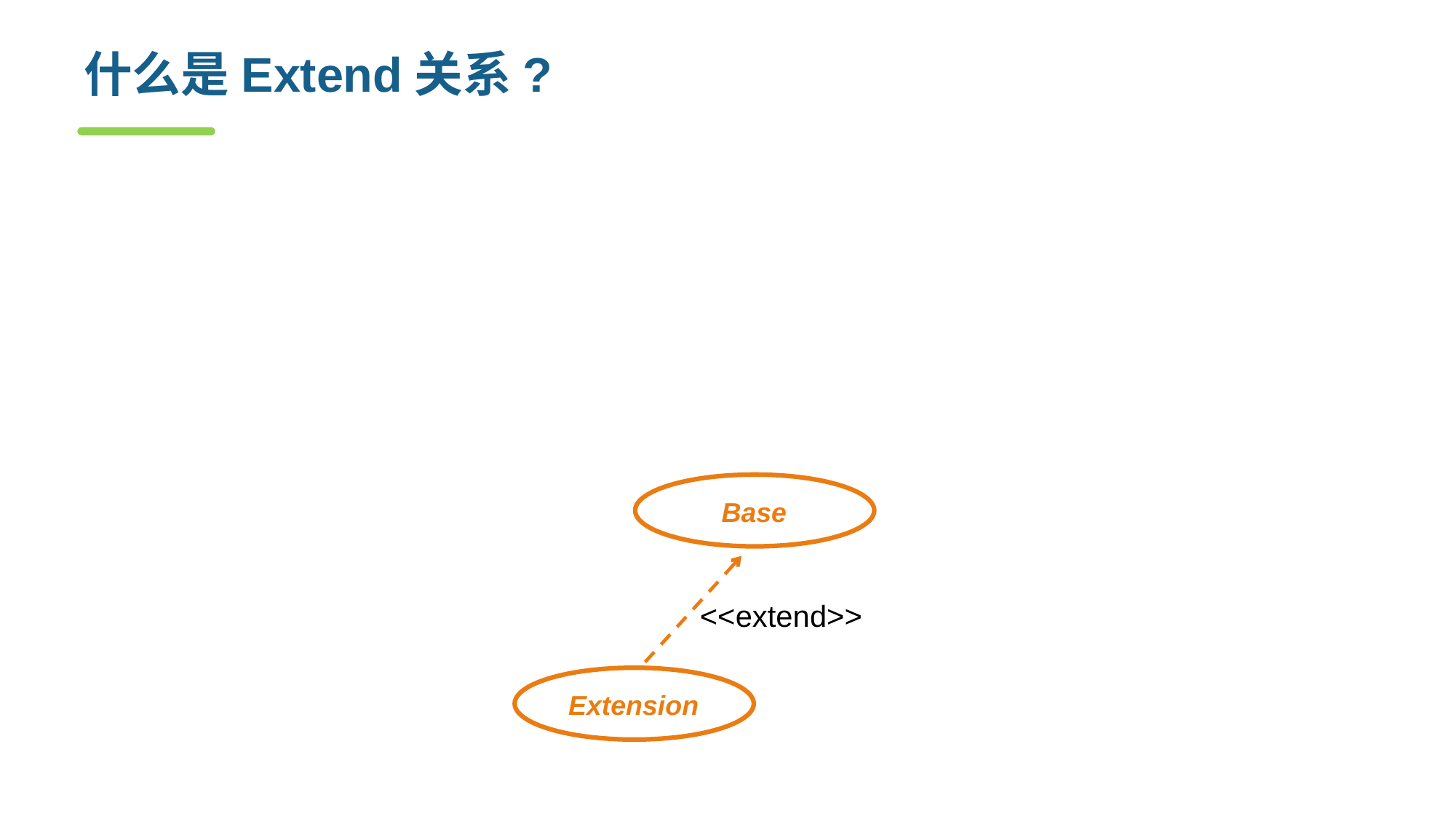

# 什么是Extend关系?
从基本用例到扩展用例的联接
将扩展用例的行为插入基本用例
只有当扩展条件为真是才进行插入
在一个命名的扩展点插入基本用例

Base
<<extend>>

Extension
83